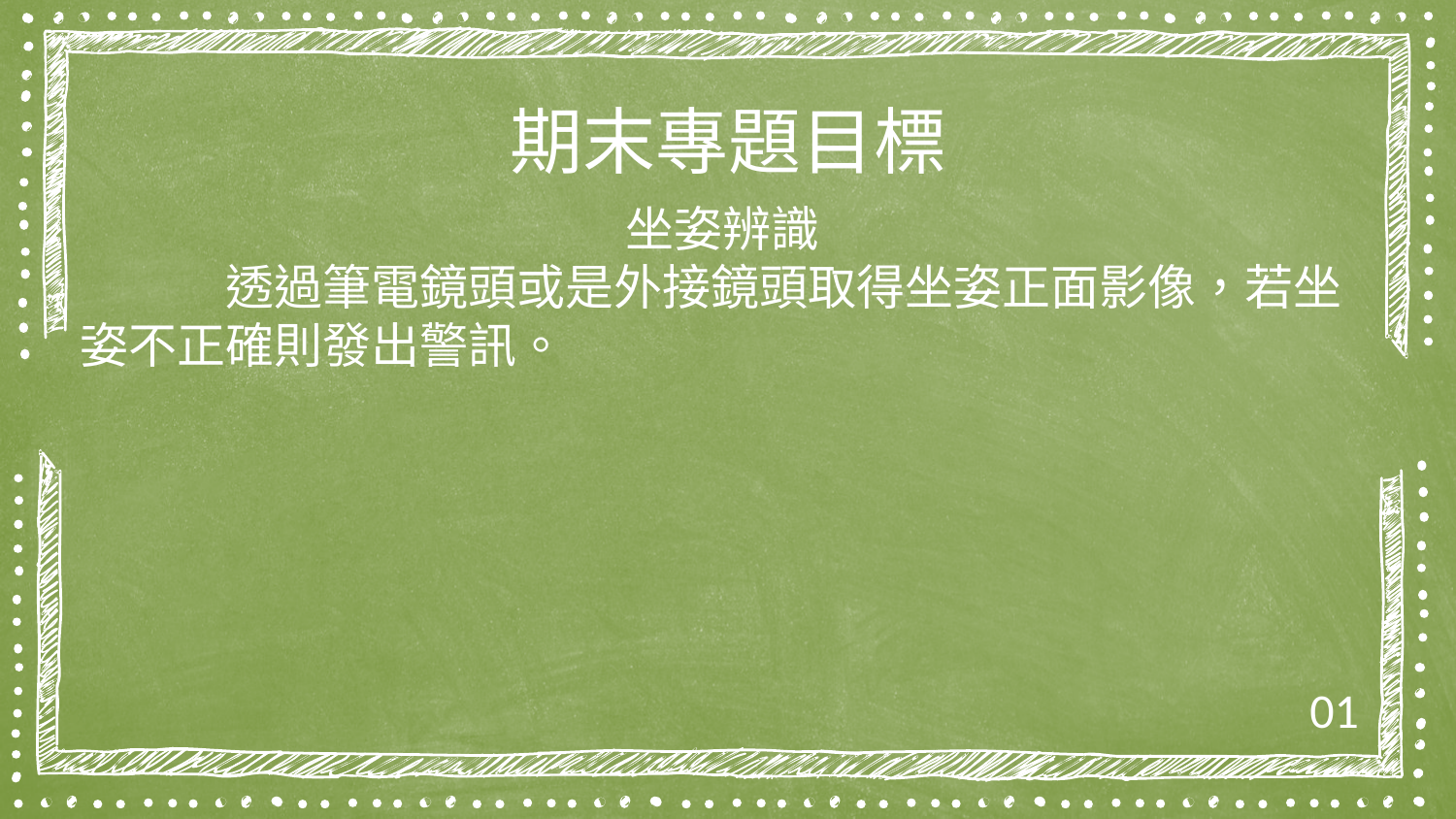

期末專題目標
坐姿辨識
	透過筆電鏡頭或是外接鏡頭取得坐姿正面影像，若坐姿不正確則發出警訊。
01